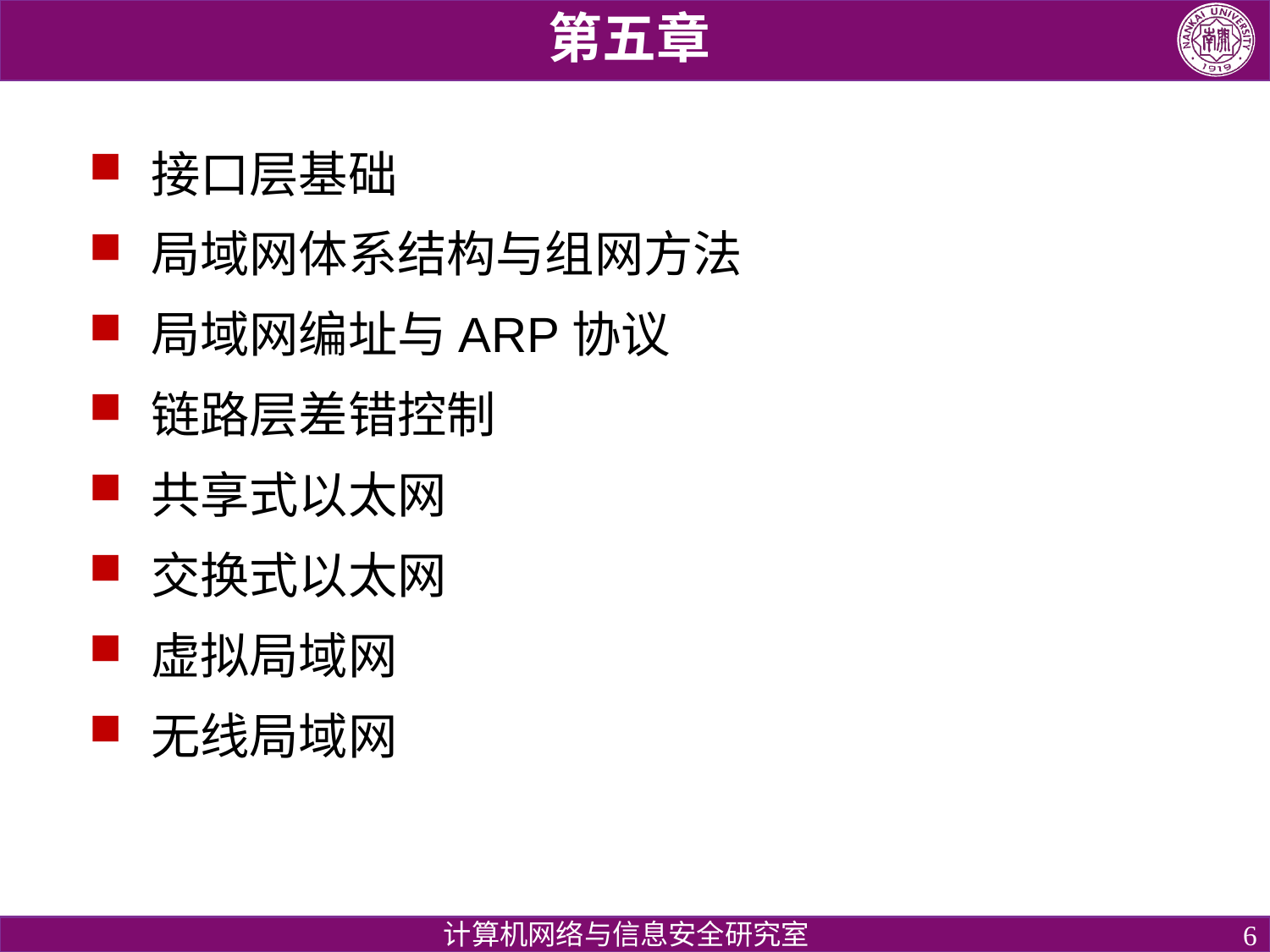

第五章
接口层基础
局域网体系结构与组网方法
局域网编址与ARP协议
链路层差错控制
共享式以太网
交换式以太网
虚拟局域网
无线局域网